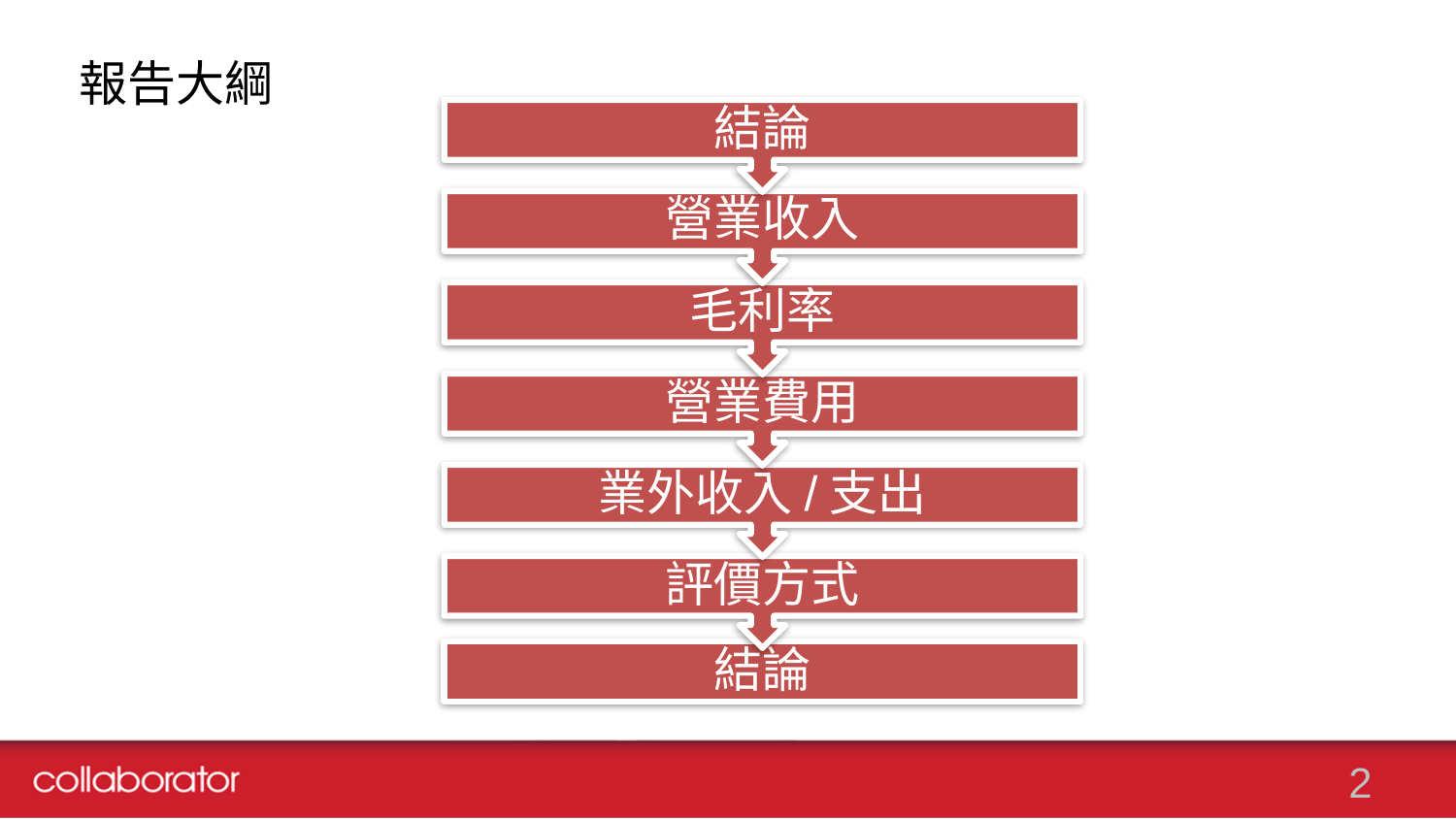

# 報告大綱
結論
評價方式
業外收入/支出
營業費用
毛利率
營業收入
結論

2